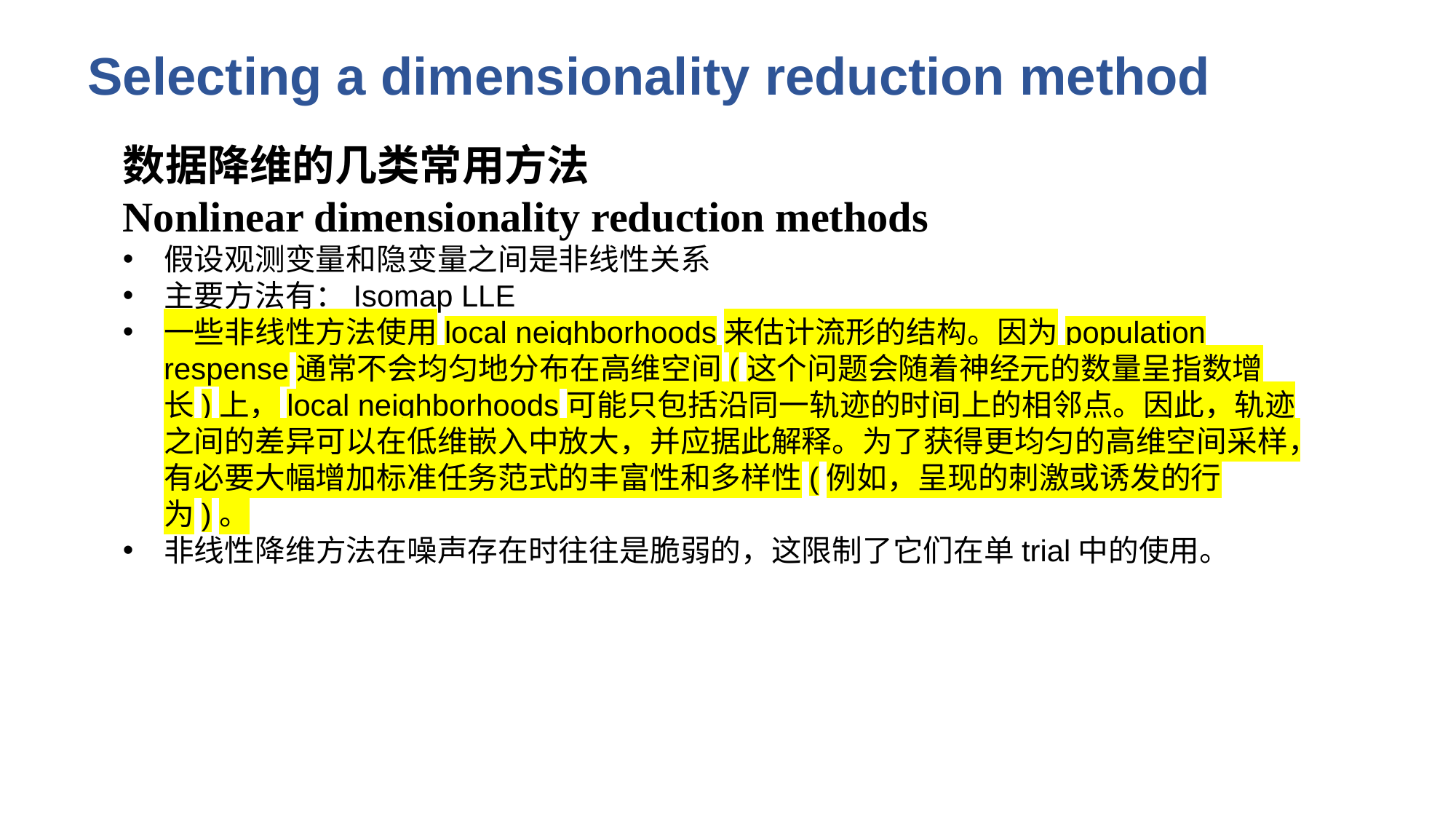

# Selecting a dimensionality reduction method
数据降维的几类常用方法
Nonlinear dimensionality reduction methods
假设观测变量和隐变量之间是非线性关系
主要方法有：Isomap LLE
一些非线性方法使用local neighborhoods来估计流形的结构。因为population respense通常不会均匀地分布在高维空间(这个问题会随着神经元的数量呈指数增长)上，local neighborhoods可能只包括沿同一轨迹的时间上的相邻点。因此，轨迹之间的差异可以在低维嵌入中放大，并应据此解释。为了获得更均匀的高维空间采样，有必要大幅增加标准任务范式的丰富性和多样性(例如，呈现的刺激或诱发的行为)。
非线性降维方法在噪声存在时往往是脆弱的，这限制了它们在单trial中的使用。